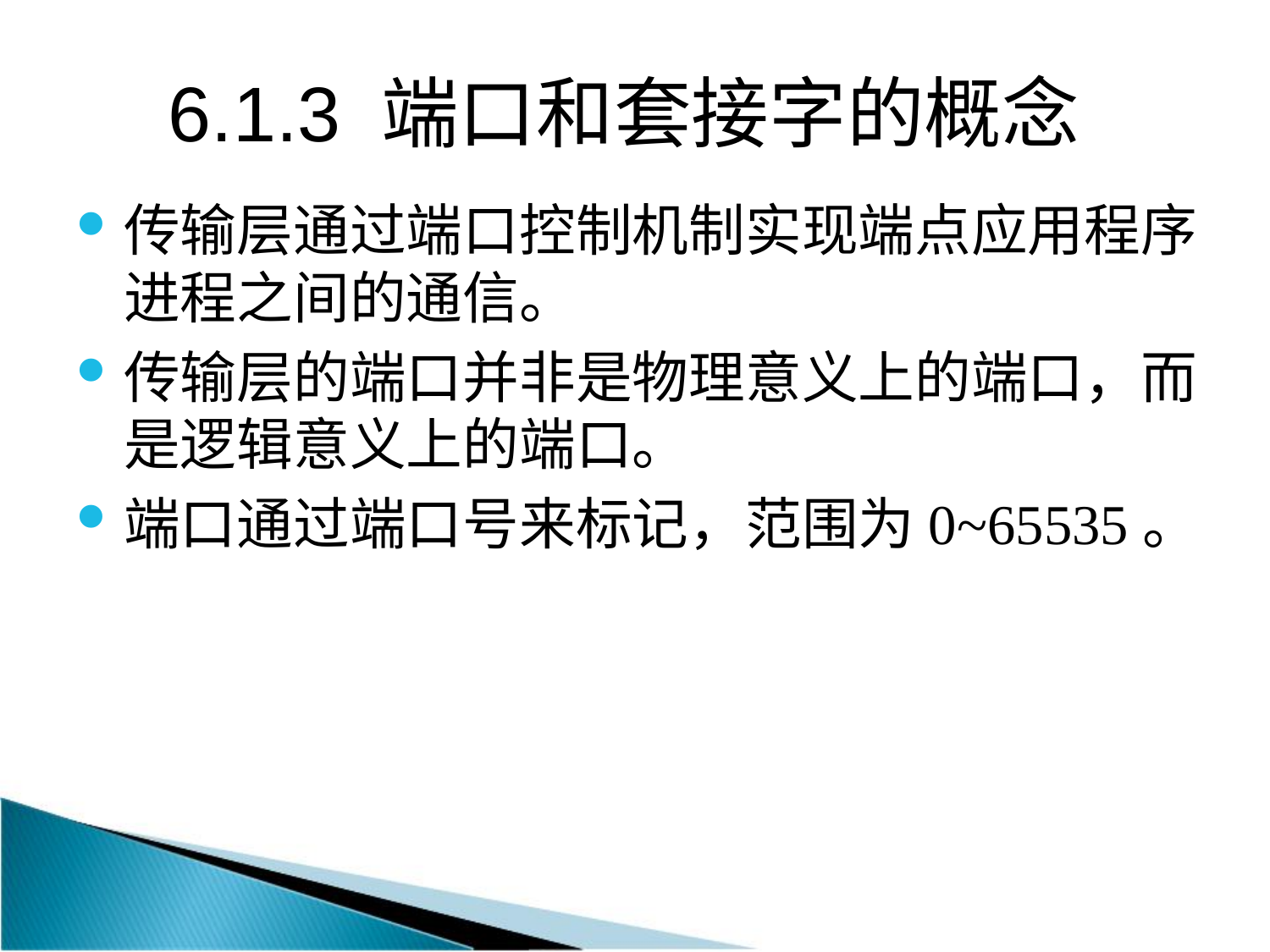

# 6.1.3 端口和套接字的概念
传输层通过端口控制机制实现端点应用程序进程之间的通信。
传输层的端口并非是物理意义上的端口，而是逻辑意义上的端口。
端口通过端口号来标记，范围为0~65535。